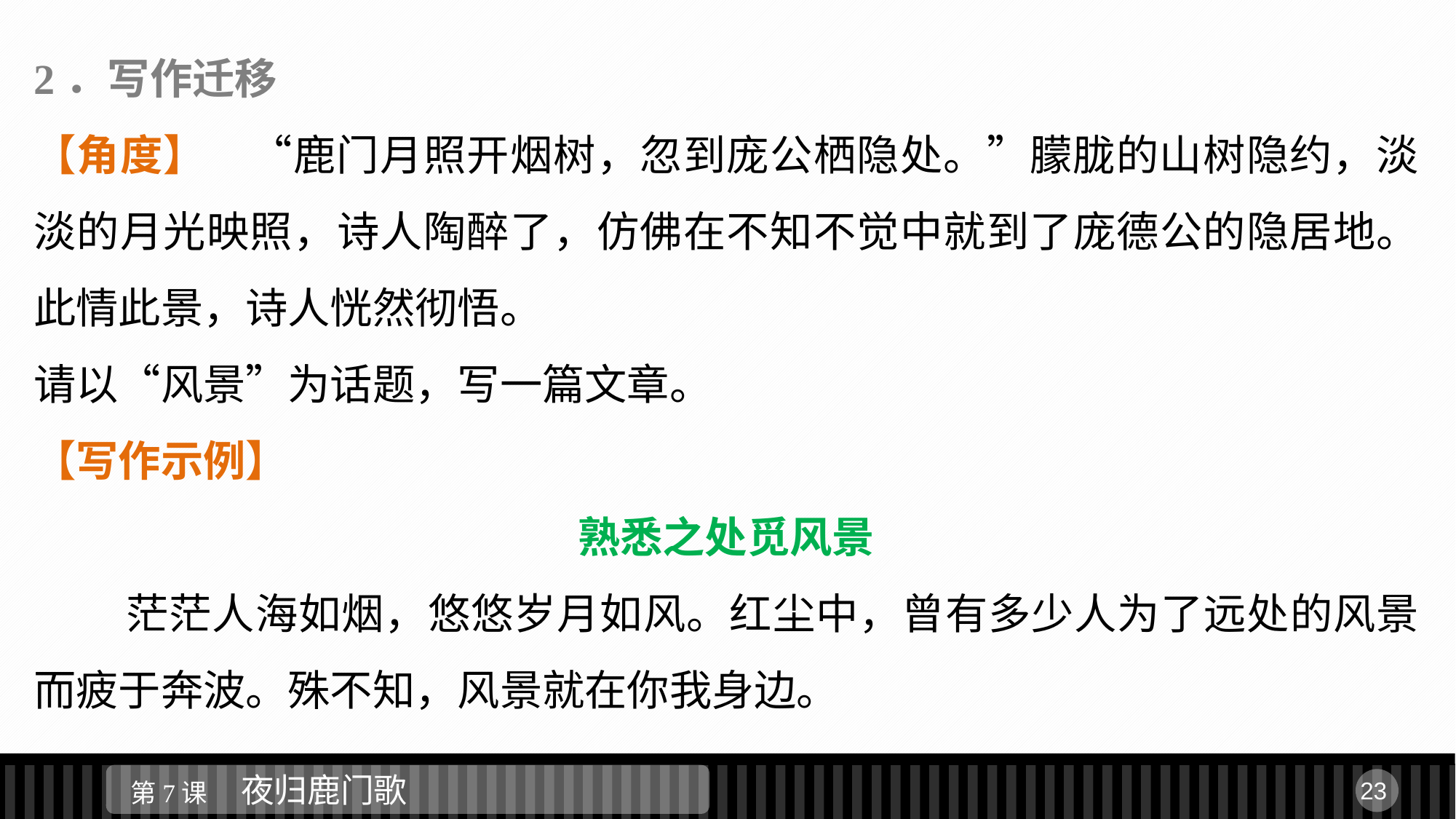

2．写作迁移
【角度】　“鹿门月照开烟树，忽到庞公栖隐处。”朦胧的山树隐约，淡淡的月光映照，诗人陶醉了，仿佛在不知不觉中就到了庞德公的隐居地。此情此景，诗人恍然彻悟。
请以“风景”为话题，写一篇文章。
【写作示例】
熟悉之处觅风景
        茫茫人海如烟，悠悠岁月如风。红尘中，曾有多少人为了远处的风景而疲于奔波。殊不知，风景就在你我身边。